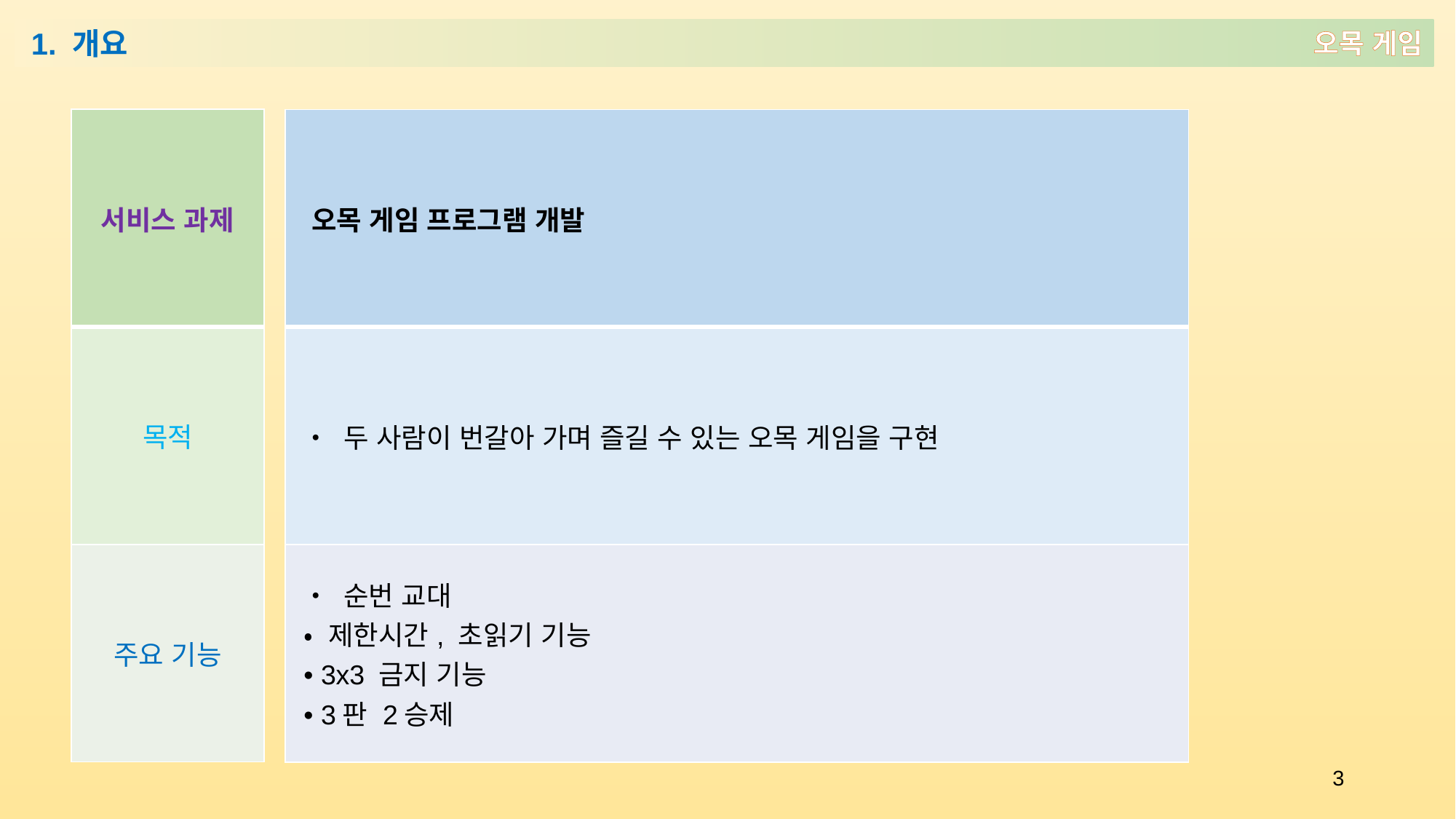

오목 게임
1. 개요
| 서비스 과제 |
| --- |
| 목적 |
| 주요 기능 |
| 오목 게임 프로그램 개발 |
| --- |
| • 두 사람이 번갈아 가며 즐길 수 있는 오목 게임을 구현 |
| • 순번 교대 • 제한시간, 초읽기 기능 • 3x3 금지 기능 • 3판 2승제 |
3